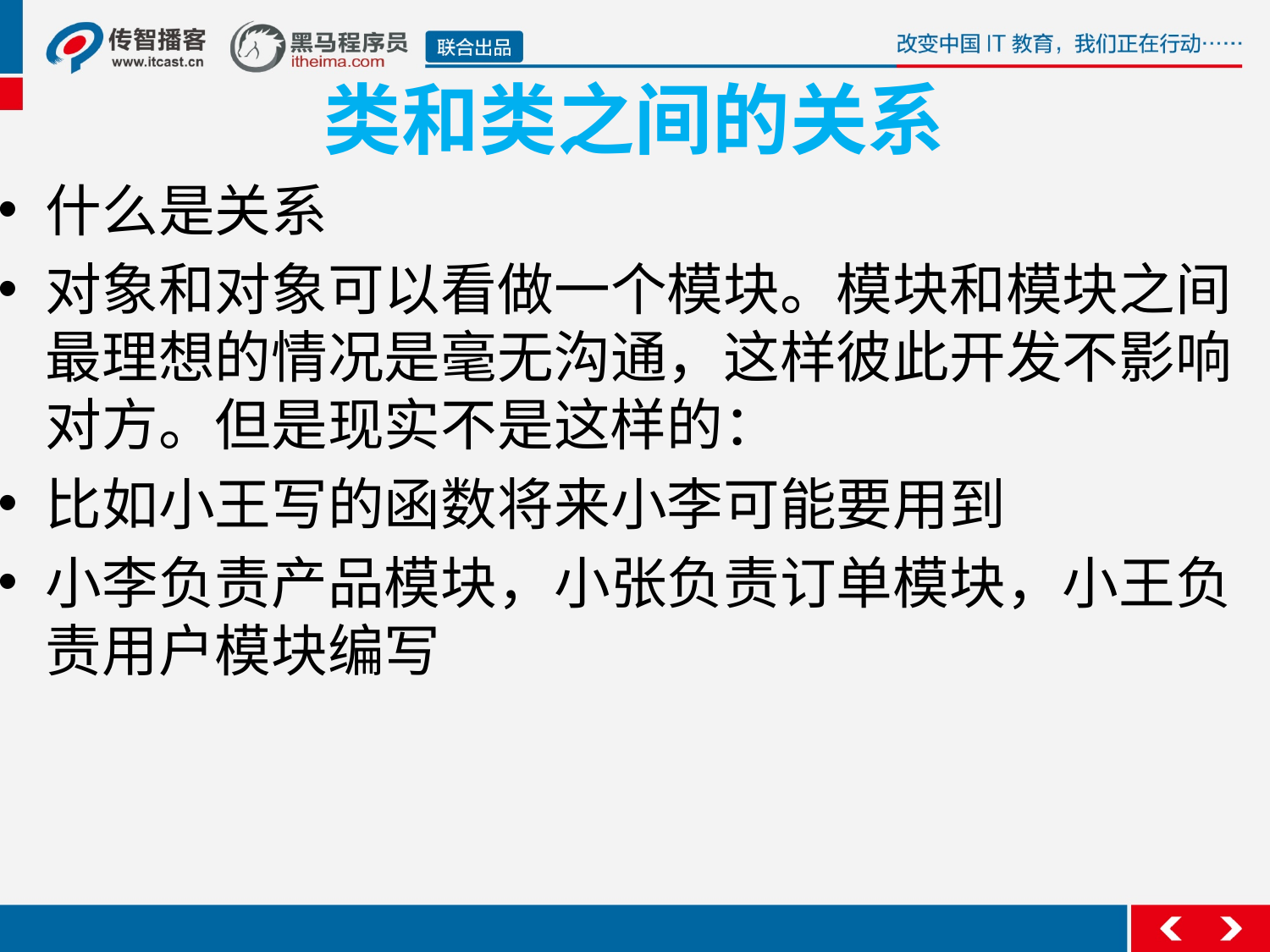

# 类和类之间的关系
什么是关系
对象和对象可以看做一个模块。模块和模块之间最理想的情况是毫无沟通，这样彼此开发不影响对方。但是现实不是这样的：
比如小王写的函数将来小李可能要用到
小李负责产品模块，小张负责订单模块，小王负责用户模块编写